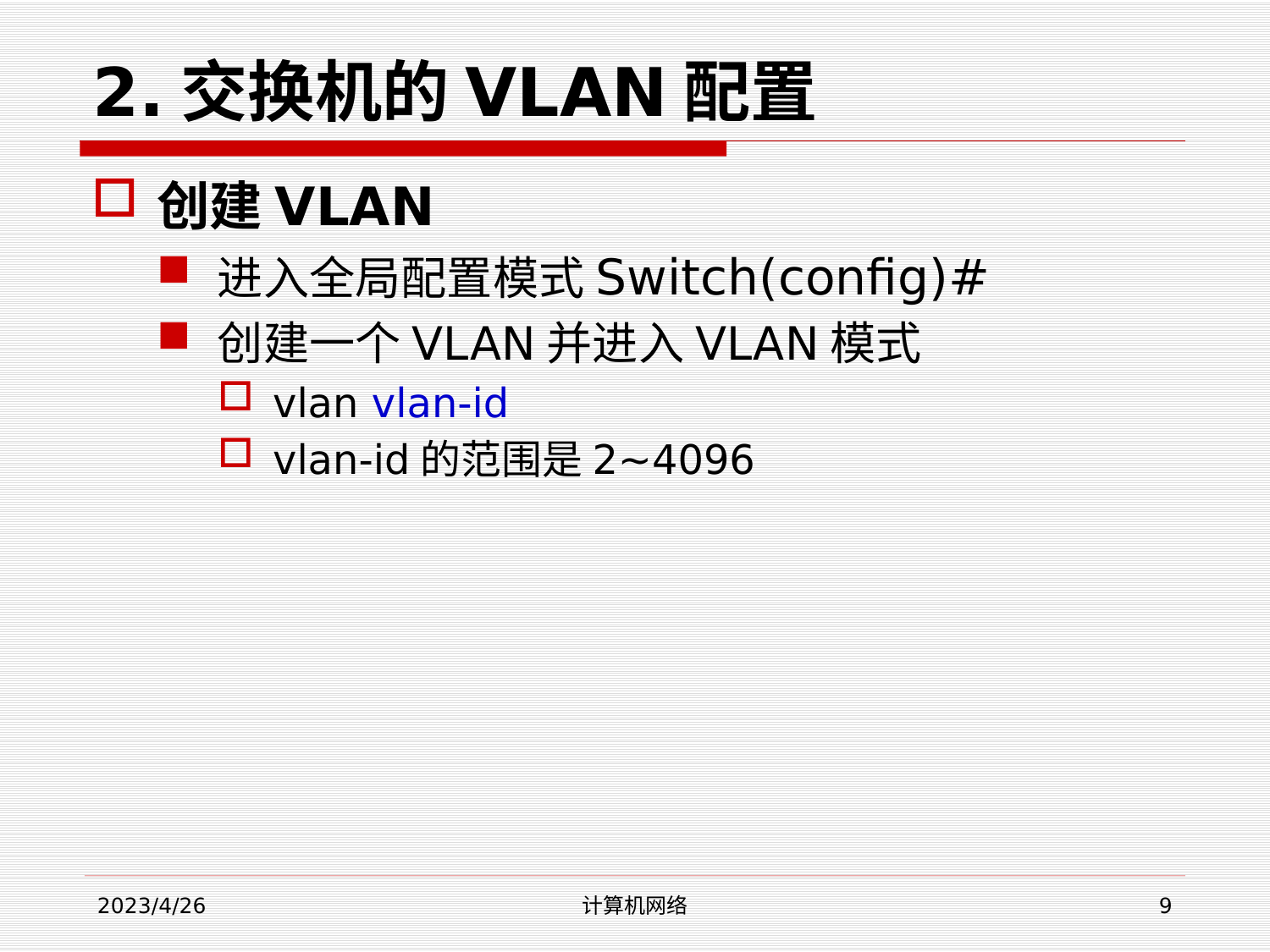

# 2.交换机的VLAN配置
创建VLAN
进入全局配置模式Switch(config)#
创建一个VLAN并进入VLAN模式
vlan vlan-id
vlan-id的范围是2~4096
2023/4/26
计算机网络
9